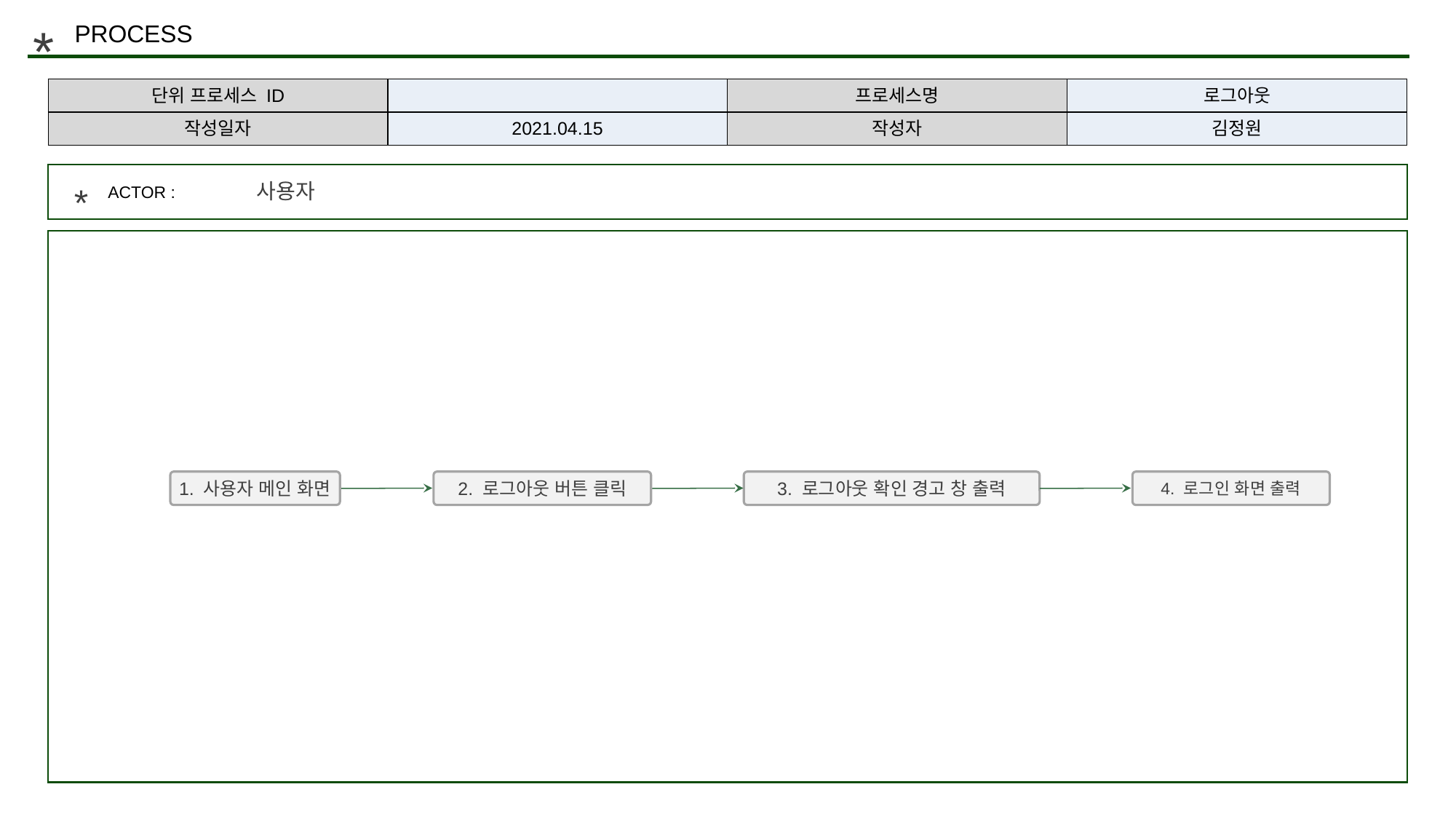

*
PROCESS
| 단위 프로세스 ID |  | 프로세스명 | 로그아웃 |
| --- | --- | --- | --- |
| 작성일자 | 2021.04.15 | 작성자 | 김정원 |

사용자
*
ACTOR :

4. 로그인 화면 출력
2. 로그아웃 버튼 클릭
3. 로그아웃 확인 경고 창 출력
1. 사용자 메인 화면